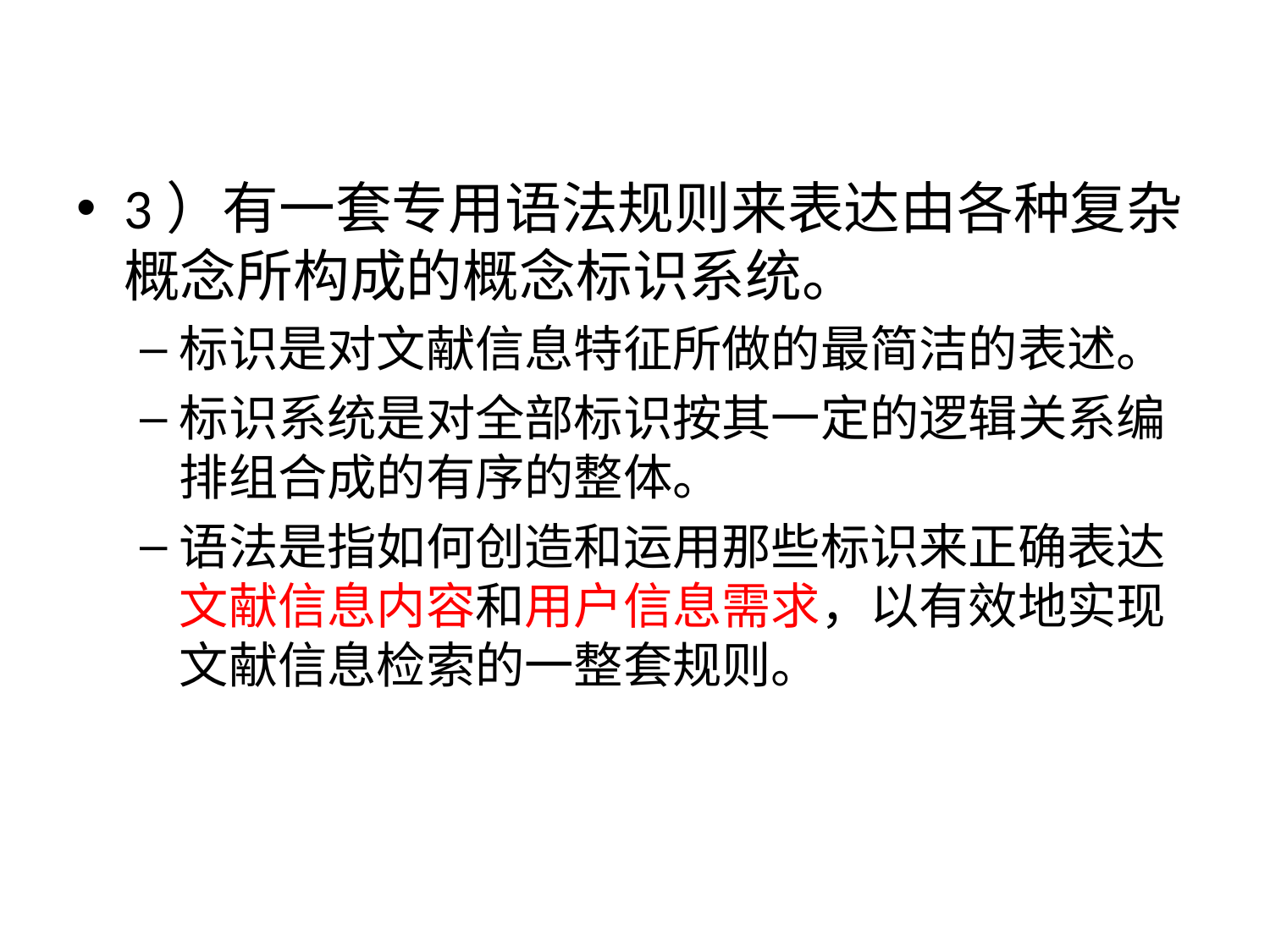

3）有一套专用语法规则来表达由各种复杂概念所构成的概念标识系统。
标识是对文献信息特征所做的最简洁的表述。
标识系统是对全部标识按其一定的逻辑关系编排组合成的有序的整体。
语法是指如何创造和运用那些标识来正确表达文献信息内容和用户信息需求，以有效地实现文献信息检索的一整套规则。